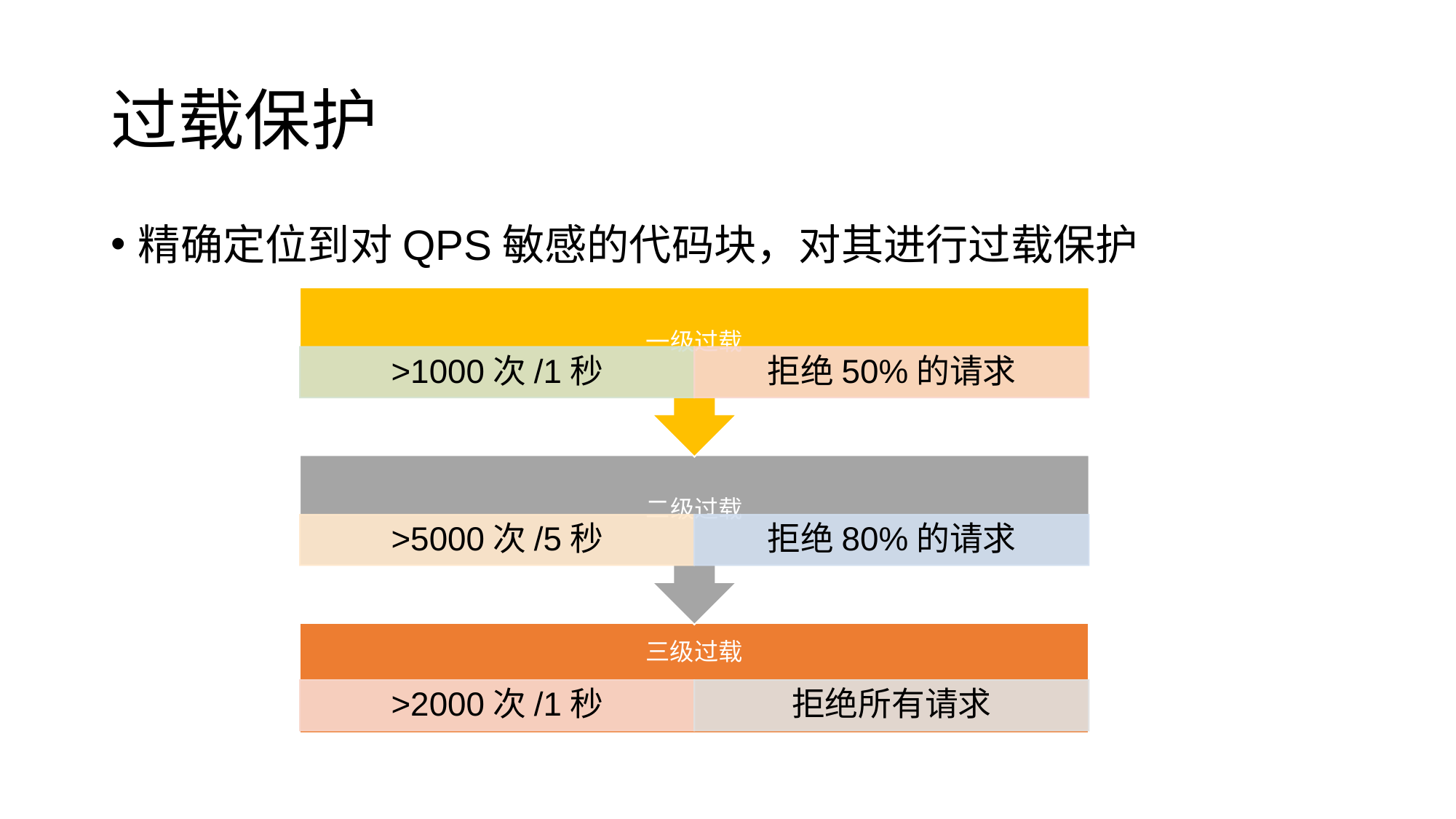

# 过载保护
精确定位到对QPS敏感的代码块，对其进行过载保护
三级过载
>2000次/1秒
拒绝所有请求
二级过载
>5000次/5秒
拒绝80%的请求
一级过载
>1000次/1秒
拒绝50%的请求